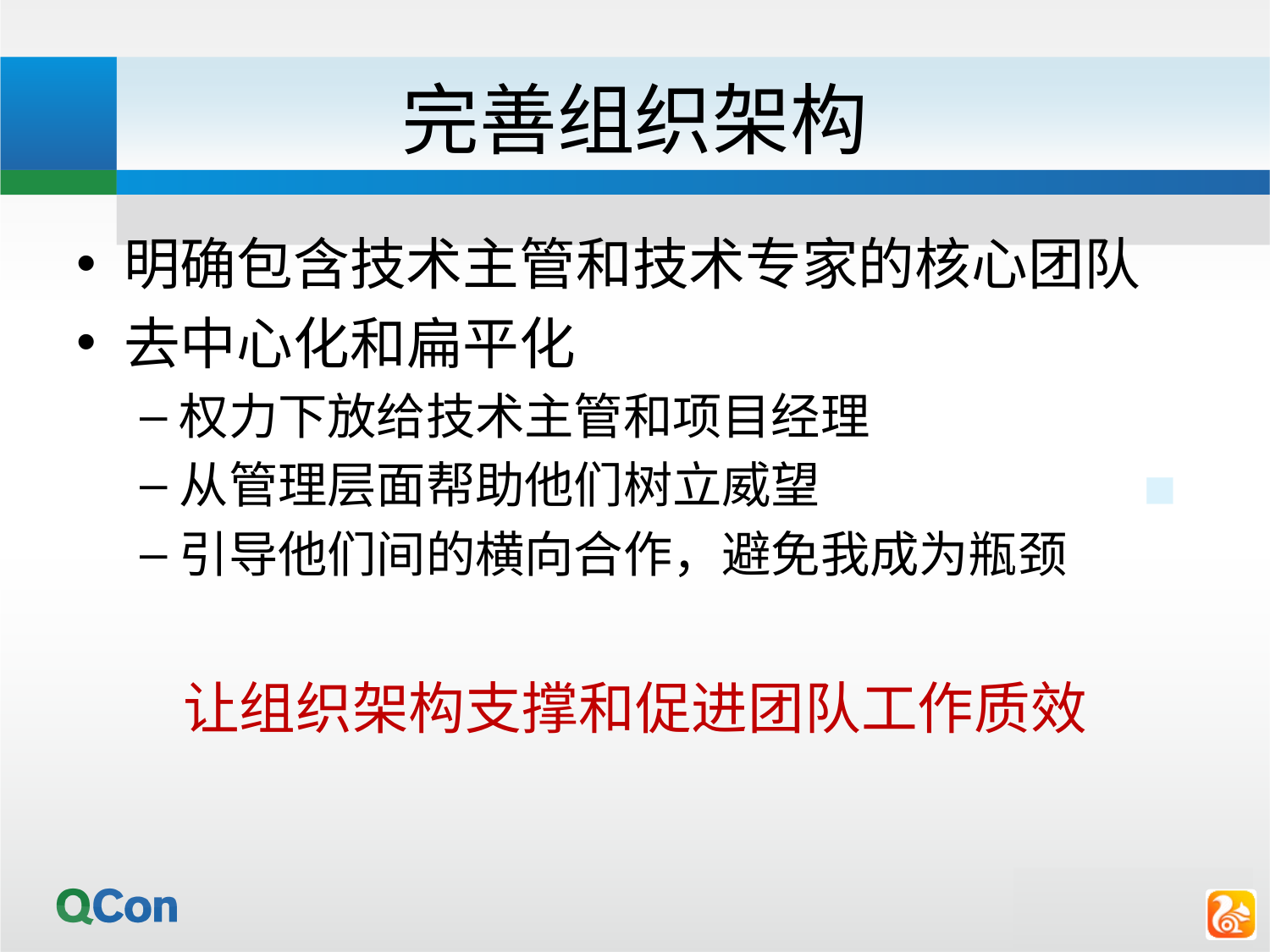

# 完善组织架构
明确包含技术主管和技术专家的核心团队
去中心化和扁平化
权力下放给技术主管和项目经理
从管理层面帮助他们树立威望
引导他们间的横向合作，避免我成为瓶颈

让组织架构支撑和促进团队工作质效